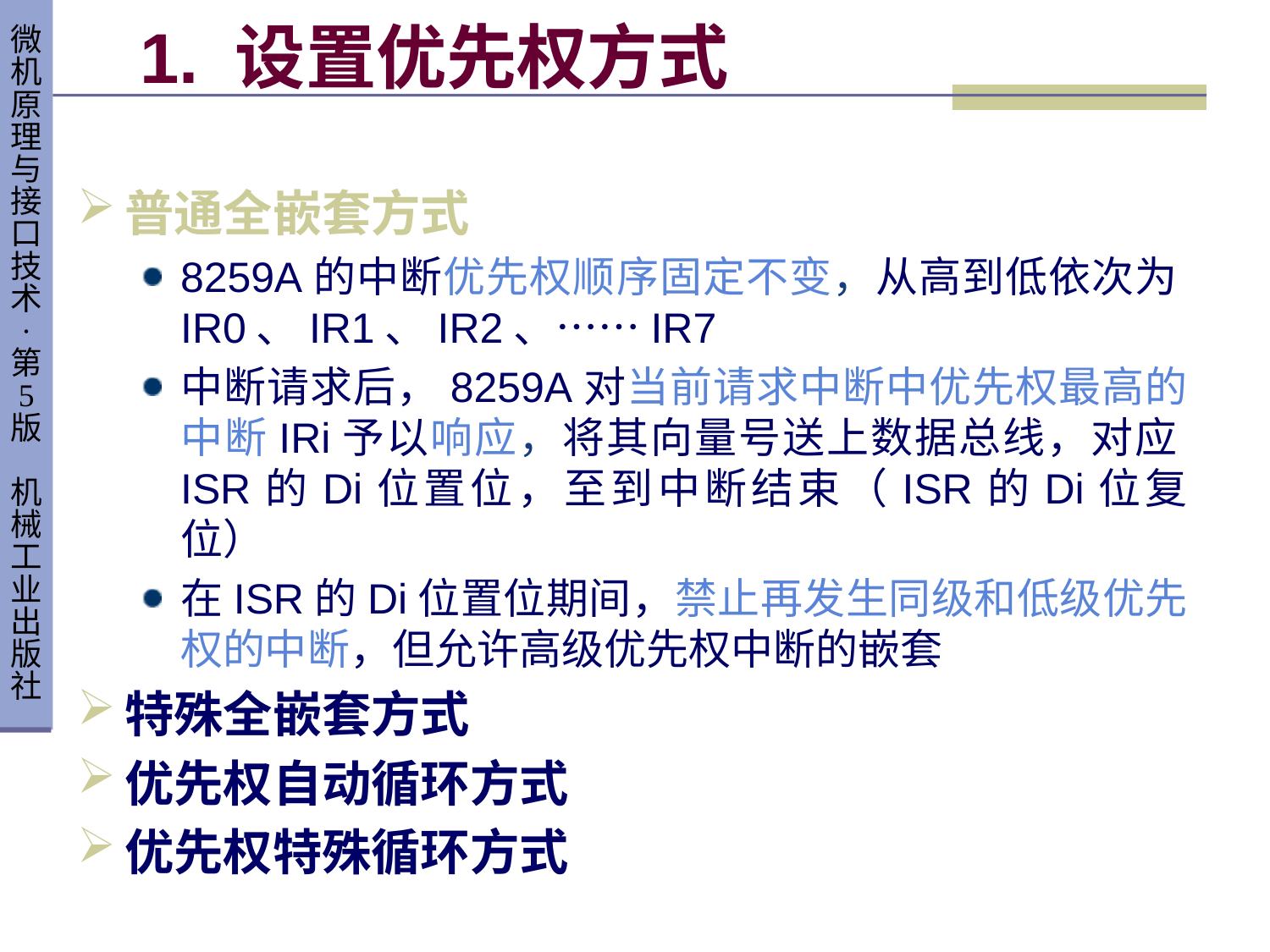

# 1. 设置优先权方式
普通全嵌套方式
8259A的中断优先权顺序固定不变，从高到低依次为IR0、IR1、IR2、……IR7
中断请求后，8259A对当前请求中断中优先权最高的中断IRi予以响应，将其向量号送上数据总线，对应ISR的Di位置位，至到中断结束（ISR的Di位复位）
在ISR的Di位置位期间，禁止再发生同级和低级优先权的中断，但允许高级优先权中断的嵌套
特殊全嵌套方式
优先权自动循环方式
优先权特殊循环方式